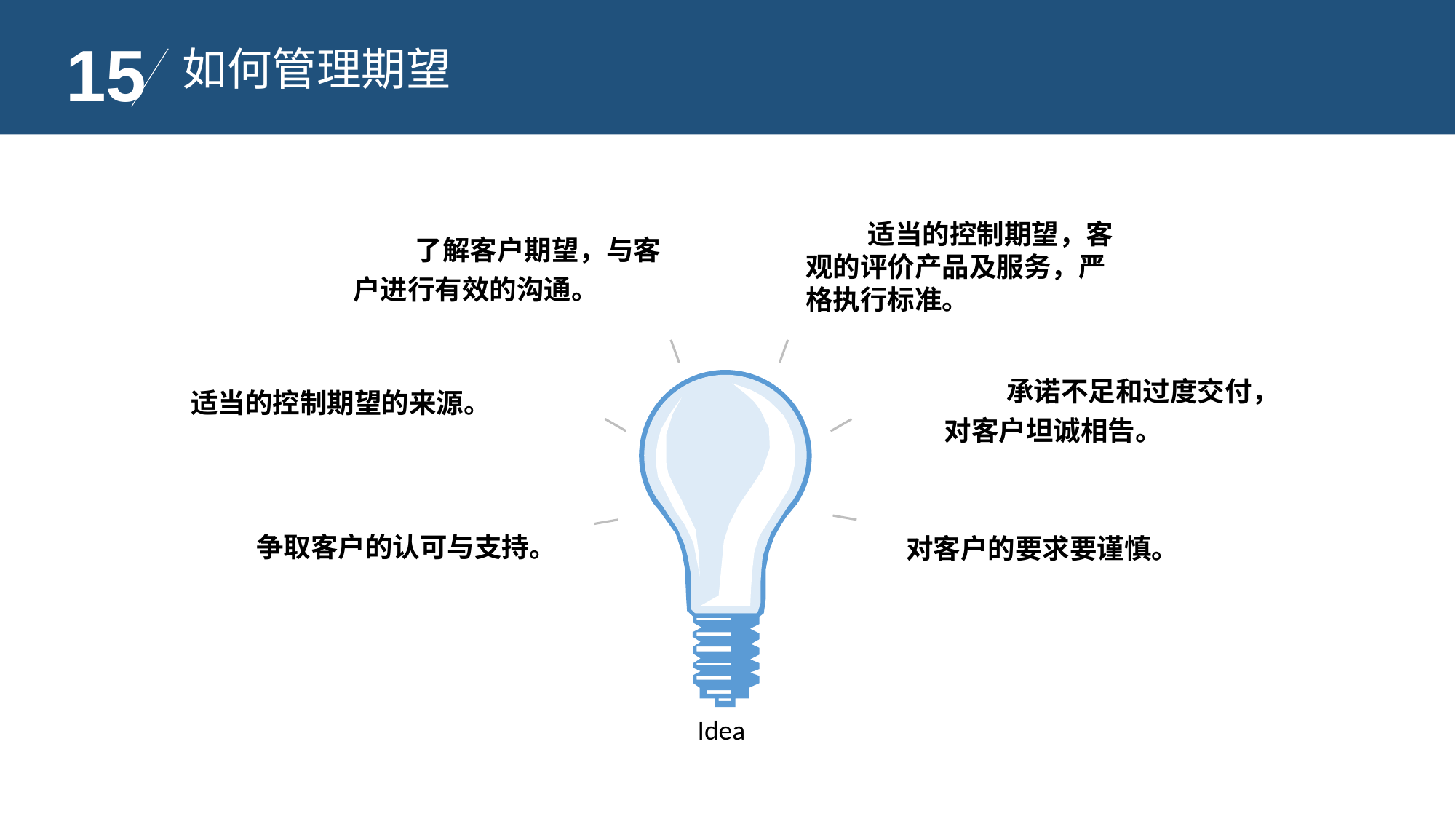

15
如何管理期望
         适当的控制期望，客观的评价产品及服务，严格执行标准。
         了解客户期望，与客户进行有效的沟通。

Idea
         承诺不足和过度交付，对客户坦诚相告。
适当的控制期望的来源。
对客户的要求要谨慎。
争取客户的认可与支持。